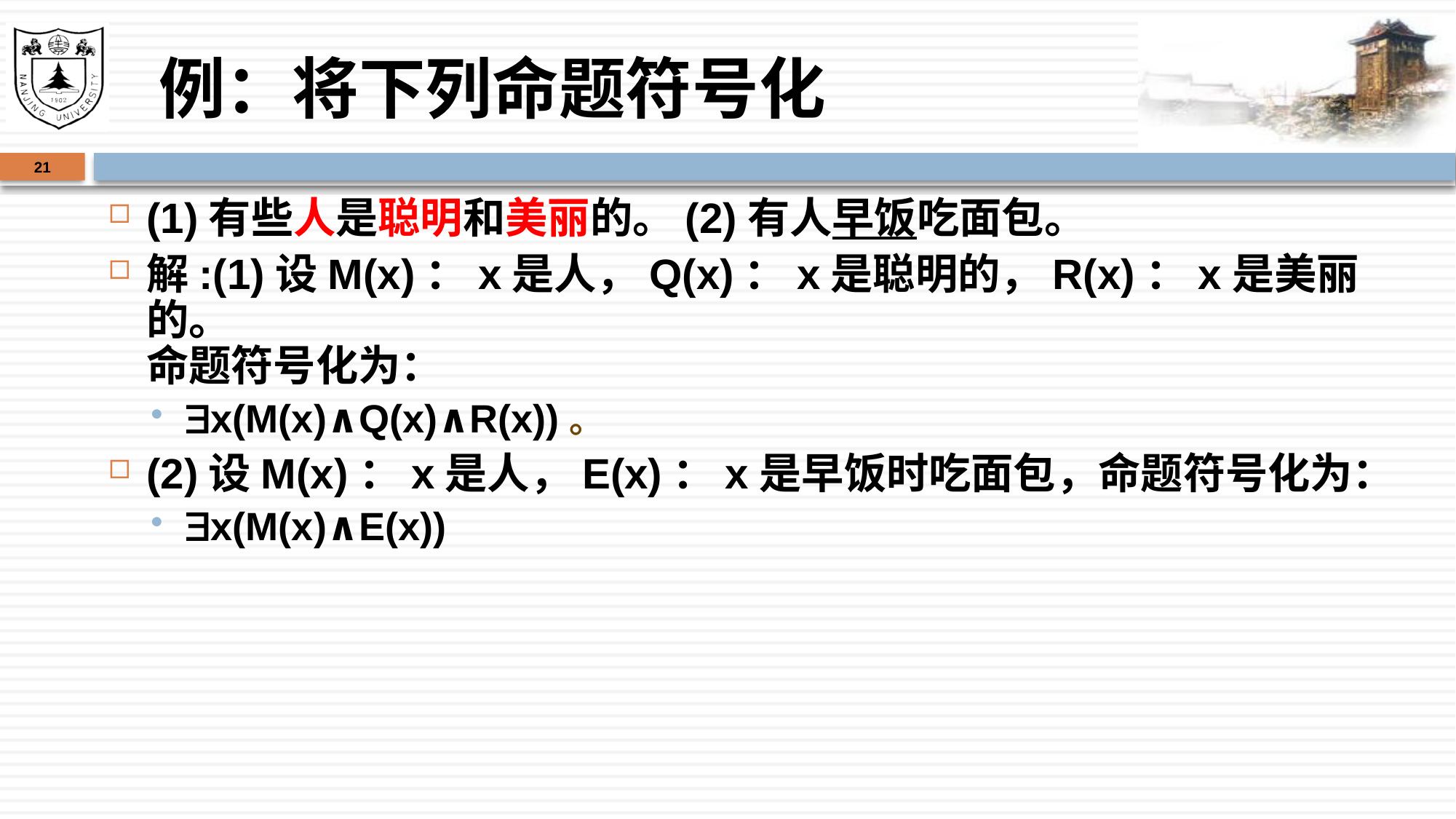

# 例：将下列命题符号化
21
(1)有些人是聪明和美丽的。(2)有人早饭吃面包。
解:(1)设M(x)：x是人，Q(x)：x是聪明的，R(x)：x是美丽的。
命题符号化为：
∃x(M(x)∧Q(x)∧R(x))。
(2)设M(x)：x是人，E(x)：x是早饭时吃面包，命题符号化为：
∃x(M(x)∧E(x))